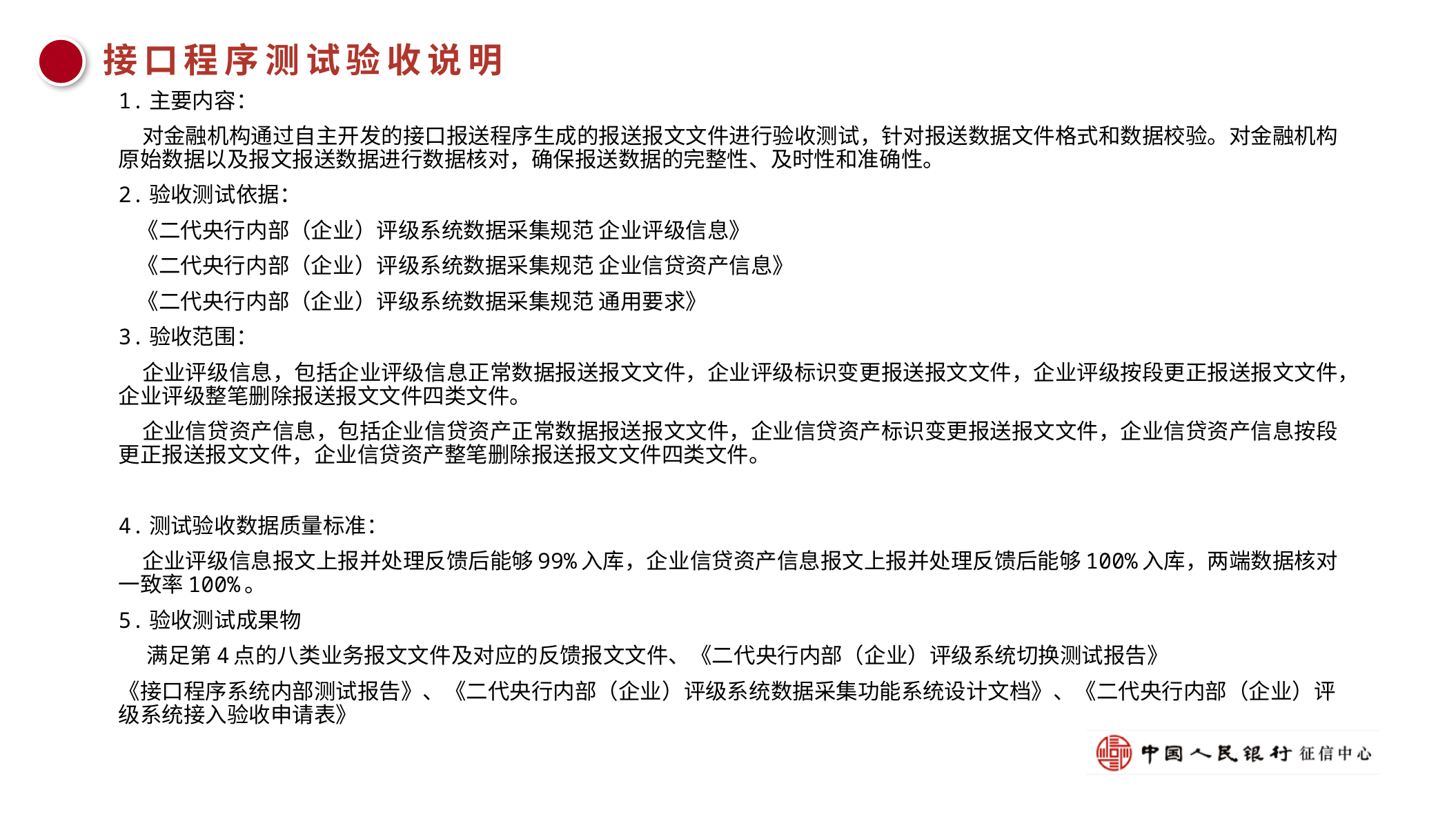

接口程序测试验收说明
1.主要内容：
    对金融机构通过自主开发的接口报送程序生成的报送报文文件进行验收测试，针对报送数据文件格式和数据校验。对金融机构原始数据以及报文报送数据进行数据核对，确保报送数据的完整性、及时性和准确性。
2.验收测试依据：
   《二代央行内部（企业）评级系统数据采集规范 企业评级信息》
   《二代央行内部（企业）评级系统数据采集规范 企业信贷资产信息》
   《二代央行内部（企业）评级系统数据采集规范 通用要求》
3.验收范围：
    企业评级信息，包括企业评级信息正常数据报送报文文件，企业评级标识变更报送报文文件，企业评级按段更正报送报文文件，企业评级整笔删除报送报文文件四类文件。
    企业信贷资产信息，包括企业信贷资产正常数据报送报文文件，企业信贷资产标识变更报送报文文件，企业信贷资产信息按段更正报送报文文件，企业信贷资产整笔删除报送报文文件四类文件。

4.测试验收数据质量标准：
    企业评级信息报文上报并处理反馈后能够99%入库，企业信贷资产信息报文上报并处理反馈后能够100%入库，两端数据核对一致率100%。
5.验收测试成果物
     满足第4点的八类业务报文文件及对应的反馈报文文件、《二代央行内部（企业）评级系统切换测试报告》
《接口程序系统内部测试报告》、《二代央行内部（企业）评级系统数据采集功能系统设计文档》、《二代央行内部（企业）评级系统接入验收申请表》